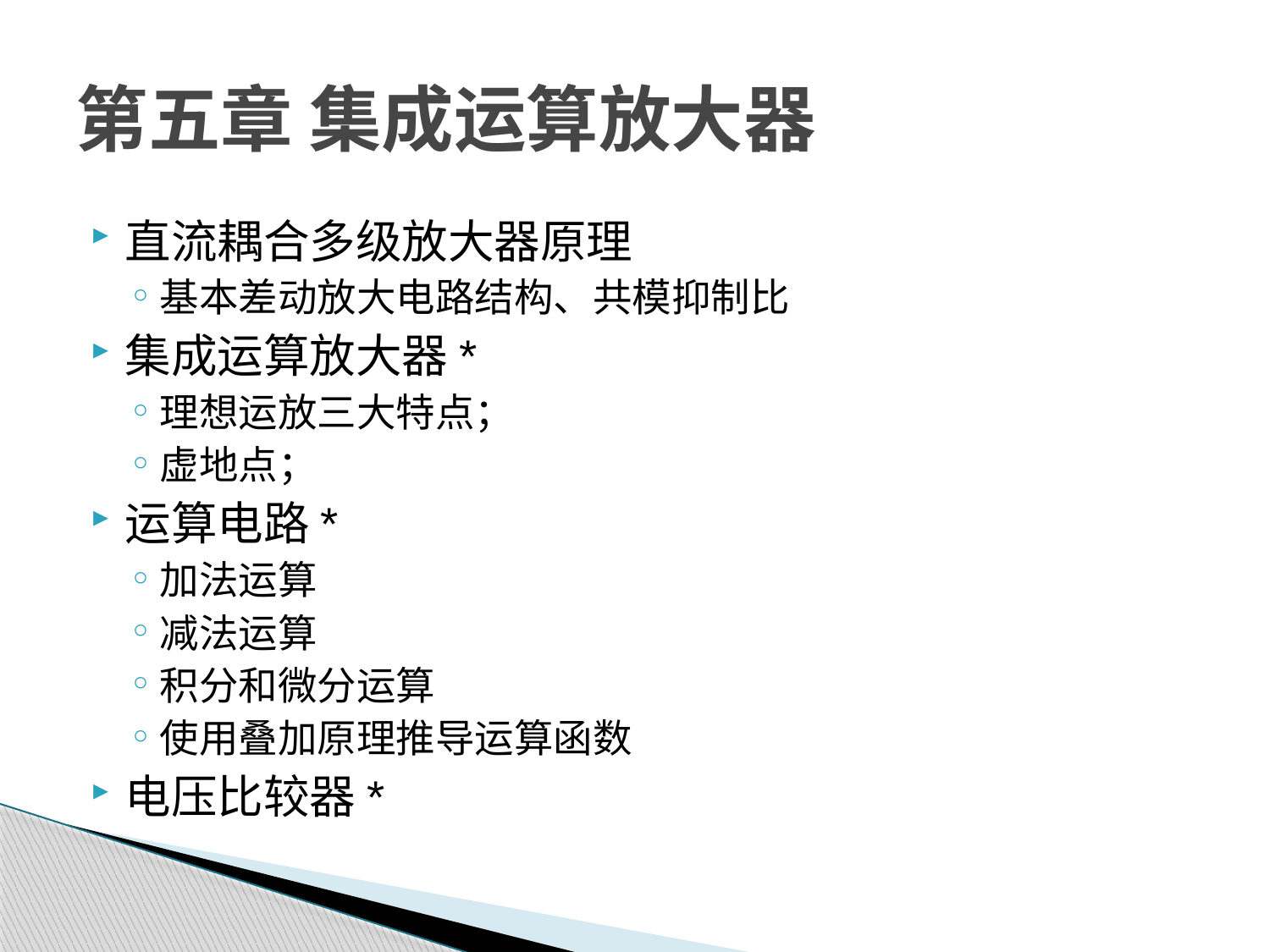

# 第五章 集成运算放大器
直流耦合多级放大器原理
基本差动放大电路结构、共模抑制比
集成运算放大器*
理想运放三大特点；
虚地点；
运算电路*
加法运算
减法运算
积分和微分运算
使用叠加原理推导运算函数
电压比较器*